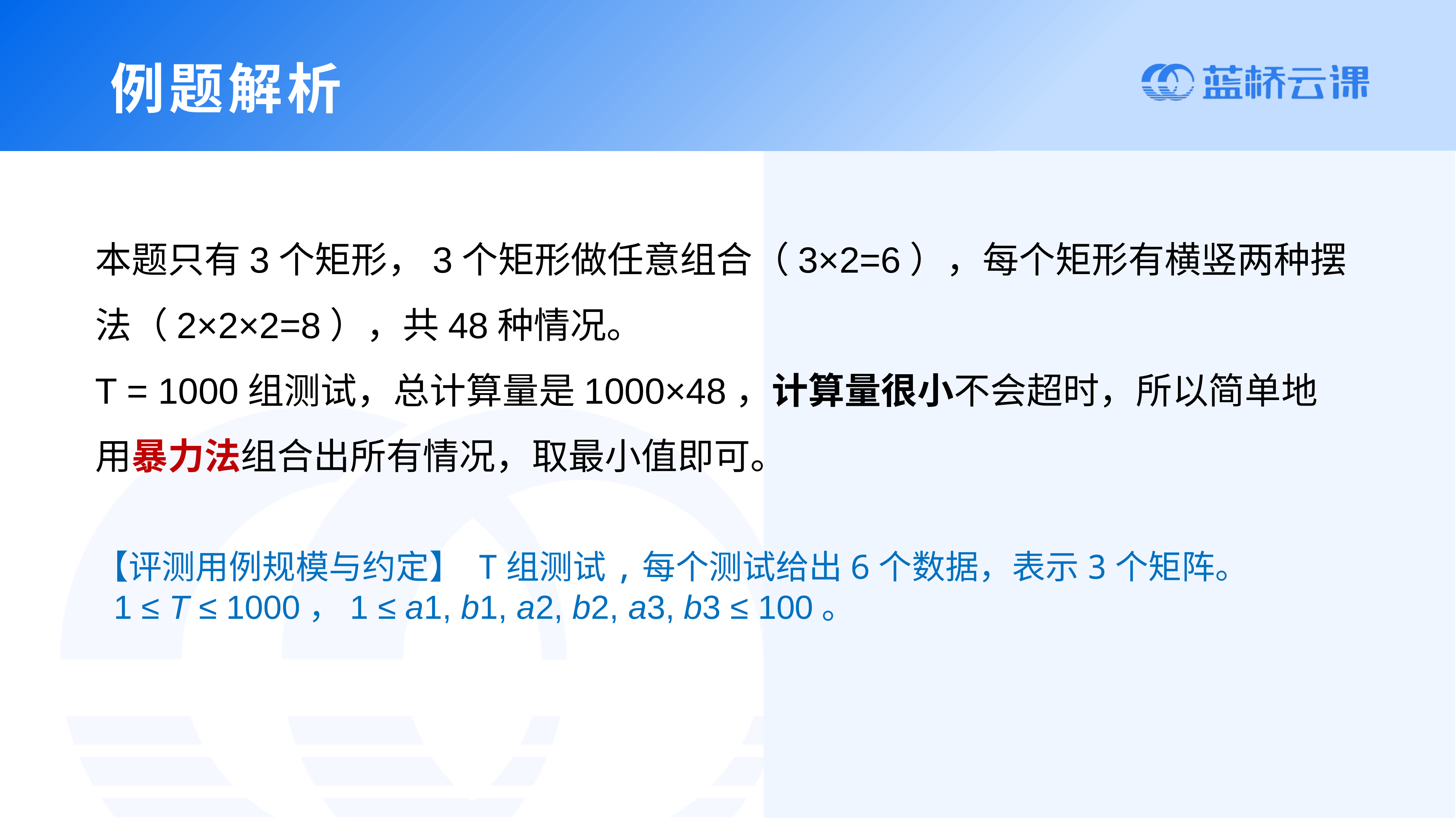

例题解析
本题只有3个矩形，3个矩形做任意组合（3×2=6），每个矩形有横竖两种摆法（2×2×2=8），共48种情况。
T = 1000组测试，总计算量是1000×48，计算量很小不会超时，所以简单地用暴力法组合出所有情况，取最小值即可。
【评测用例规模与约定】 T组测试,每个测试给出6个数据，表示3个矩阵。
  1 ≤ T ≤ 1000，1 ≤ a1, b1, a2, b2, a3, b3 ≤ 100。